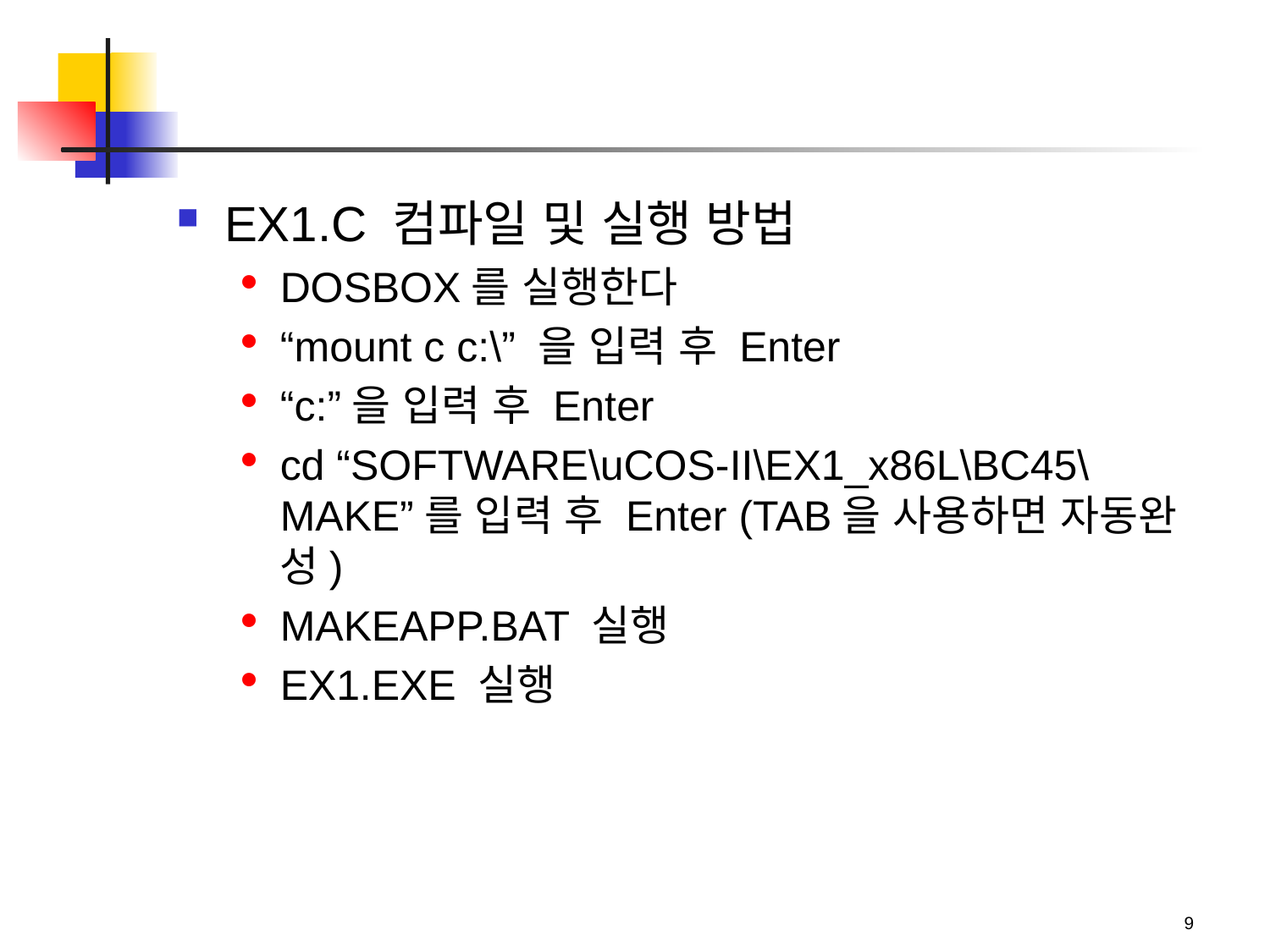

#
EX1.C 컴파일 및 실행 방법
DOSBOX를 실행한다
“mount c c:\” 을 입력 후 Enter
“c:”을 입력 후 Enter
cd “SOFTWARE\uCOS-II\EX1_x86L\BC45\MAKE”를 입력 후 Enter (TAB을 사용하면 자동완성)
MAKEAPP.BAT 실행
EX1.EXE 실행
9